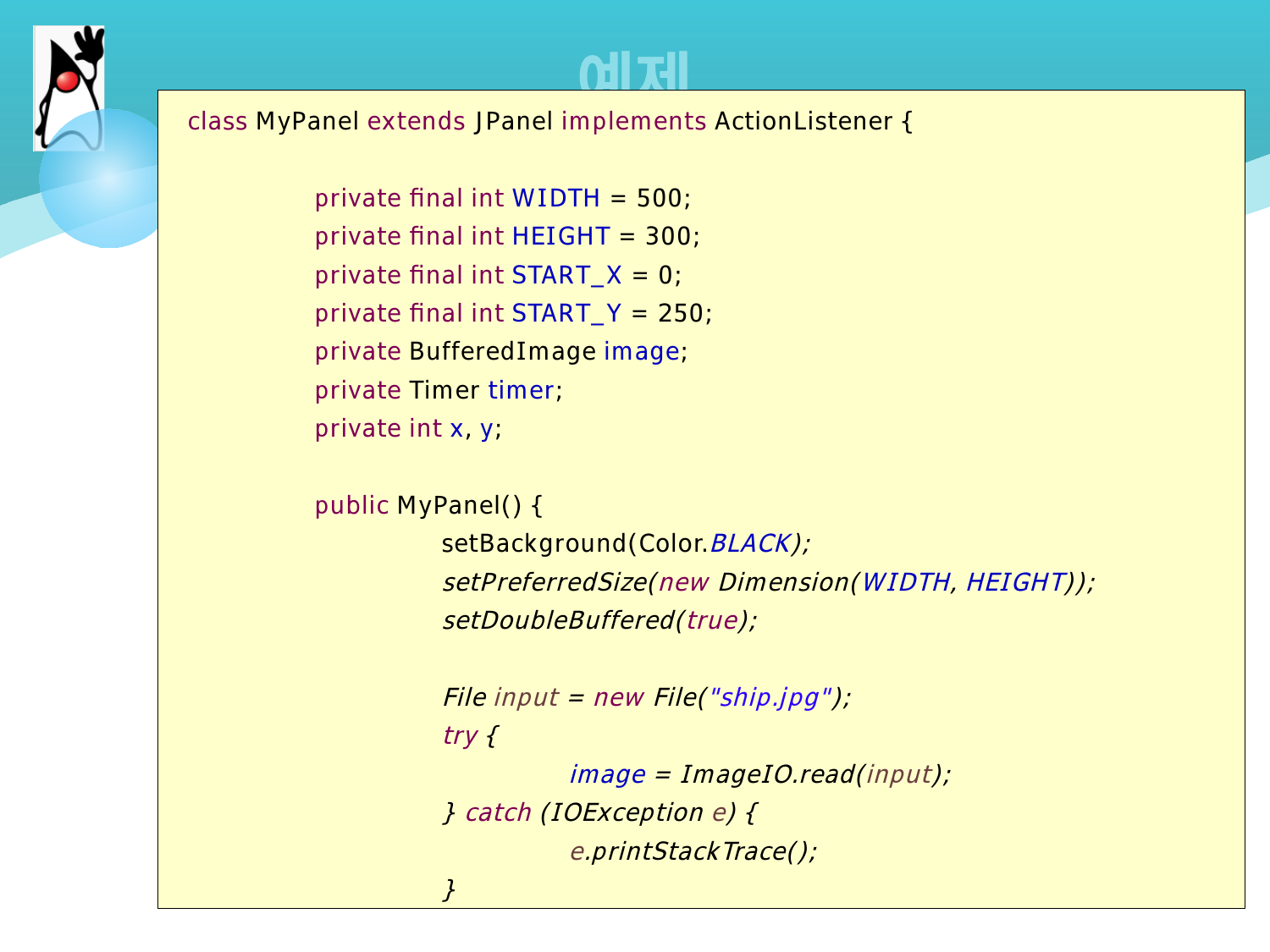

# 예제
class MyPanel extends JPanel implements ActionListener {

	private final int WIDTH = 500;
	private final int HEIGHT = 300;
	private final int START_X = 0;
	private final int START_Y = 250;
	private BufferedImage image;
	private Timer timer;
	private int x, y;

	public MyPanel() {
		setBackground(Color.BLACK);
		setPreferredSize(new Dimension(WIDTH, HEIGHT));
		setDoubleBuffered(true);

		File input = new File("ship.jpg");
		try {
			image = ImageIO.read(input);
		} catch (IOException e) {
			e.printStackTrace();
		}